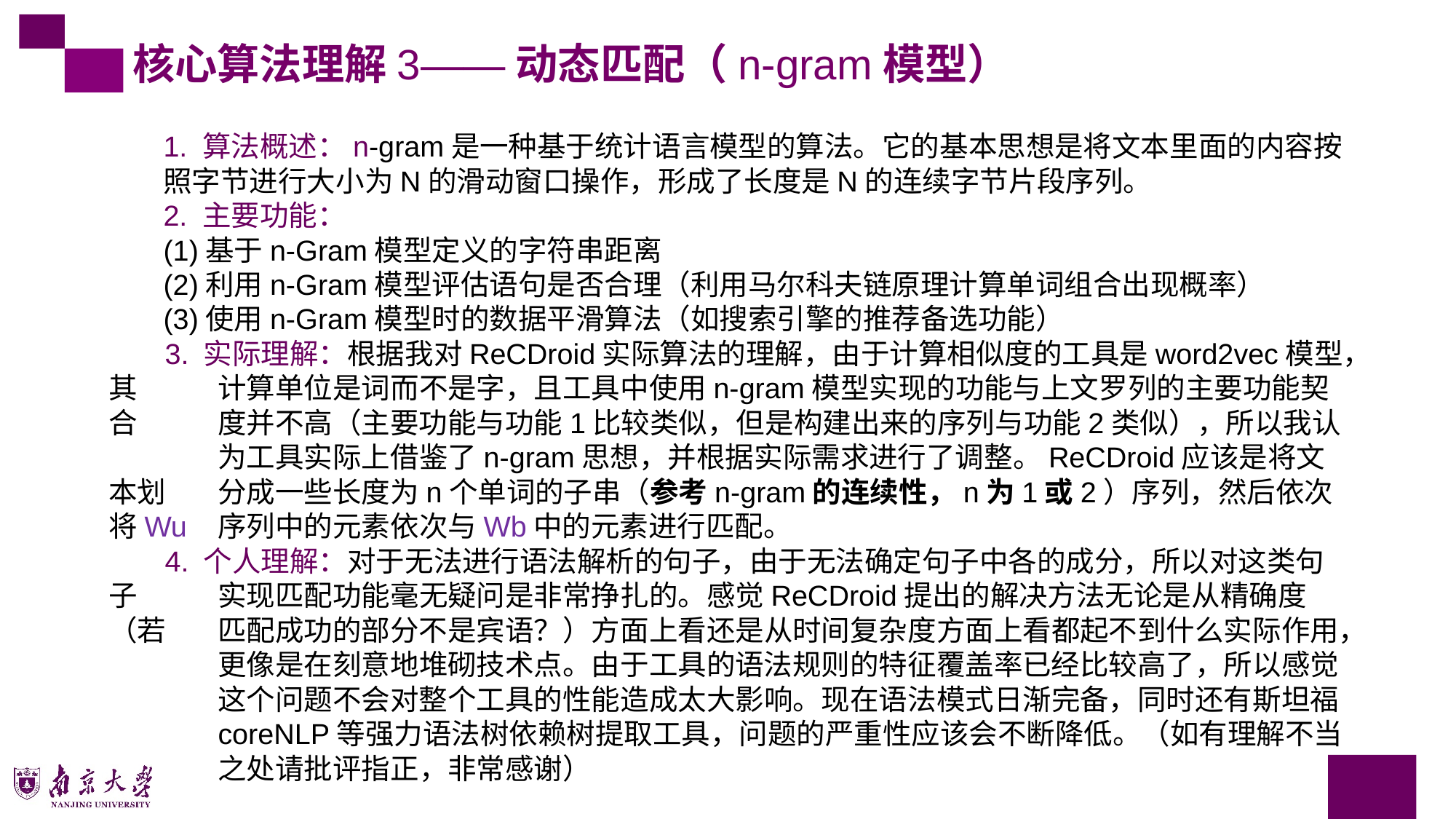

核心算法理解3——动态匹配（n-gram模型）
1. 算法概述：n-gram是一种基于统计语言模型的算法。它的基本思想是将文本里面的内容按照字节进行大小为N的滑动窗口操作，形成了长度是N的连续字节片段序列。
2. 主要功能：
(1)基于n-Gram模型定义的字符串距离
(2)利用n-Gram模型评估语句是否合理（利用马尔科夫链原理计算单词组合出现概率）
(3)使用n-Gram模型时的数据平滑算法（如搜索引擎的推荐备选功能）
       3. 实际理解：根据我对ReCDroid实际算法的理解，由于计算相似度的工具是word2vec模型，其	计算单位是词而不是字，且工具中使用n-gram模型实现的功能与上文罗列的主要功能契合	度并不高（主要功能与功能1比较类似，但是构建出来的序列与功能2类似），所以我认	为工具实际上借鉴了n-gram思想，并根据实际需求进行了调整。ReCDroid应该是将文本划	分成一些长度为n个单词的子串（参考n-gram的连续性，n为1或2）序列，然后依次将Wu	序列中的元素依次与Wb中的元素进行匹配。
       4. 个人理解：对于无法进行语法解析的句子，由于无法确定句子中各的成分，所以对这类句子	实现匹配功能毫无疑问是非常挣扎的。感觉ReCDroid提出的解决方法无论是从精确度（若	匹配成功的部分不是宾语？）方面上看还是从时间复杂度方面上看都起不到什么实际作用，	更像是在刻意地堆砌技术点。由于工具的语法规则的特征覆盖率已经比较高了，所以感觉	这个问题不会对整个工具的性能造成太大影响。现在语法模式日渐完备，同时还有斯坦福	coreNLP等强力语法树依赖树提取工具，问题的严重性应该会不断降低。（如有理解不当	之处请批评指正，非常感谢）

21